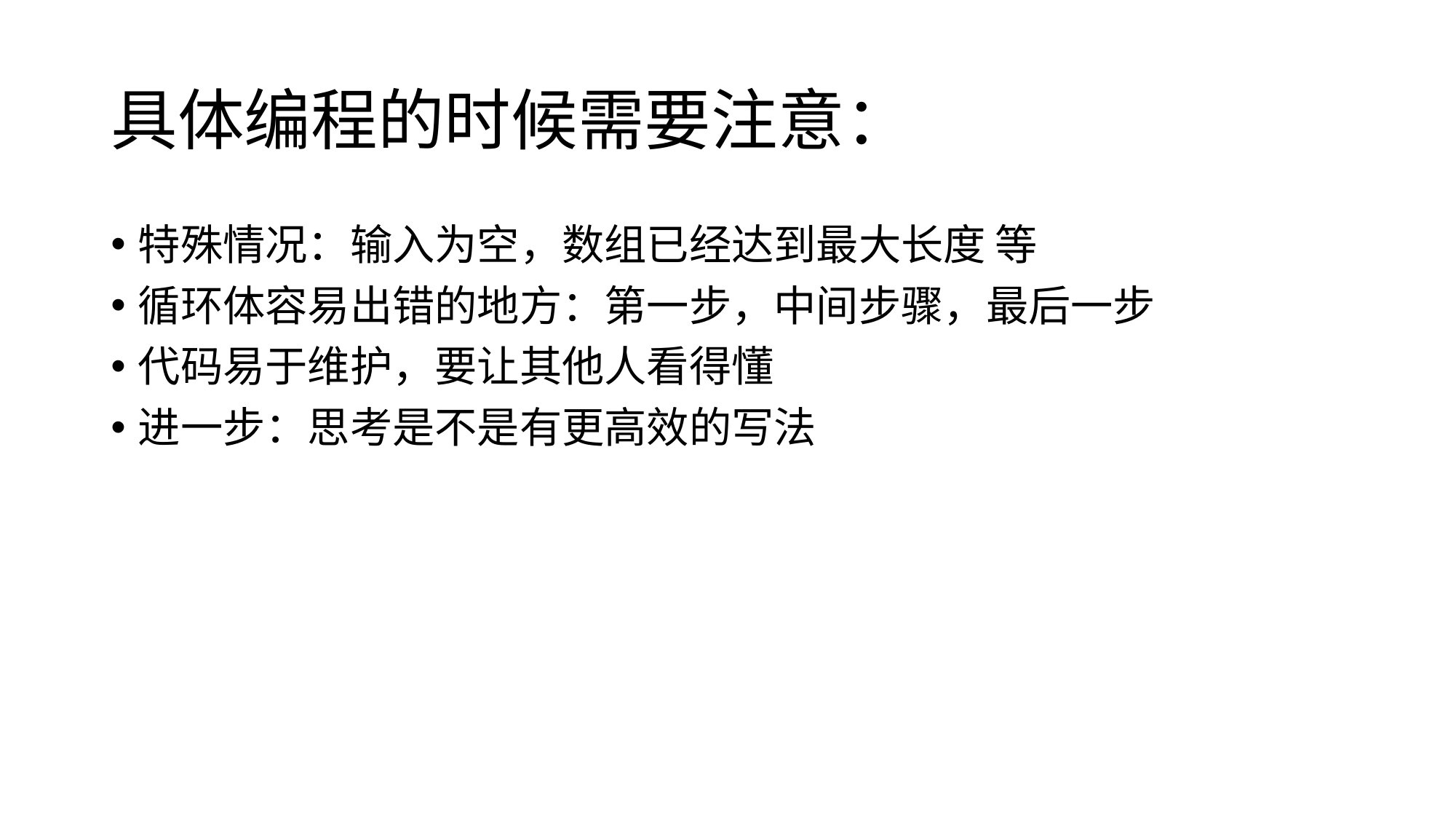

# 具体编程的时候需要注意：
特殊情况：输入为空，数组已经达到最大长度 等
循环体容易出错的地方：第一步，中间步骤，最后一步
代码易于维护，要让其他人看得懂
进一步：思考是不是有更高效的写法